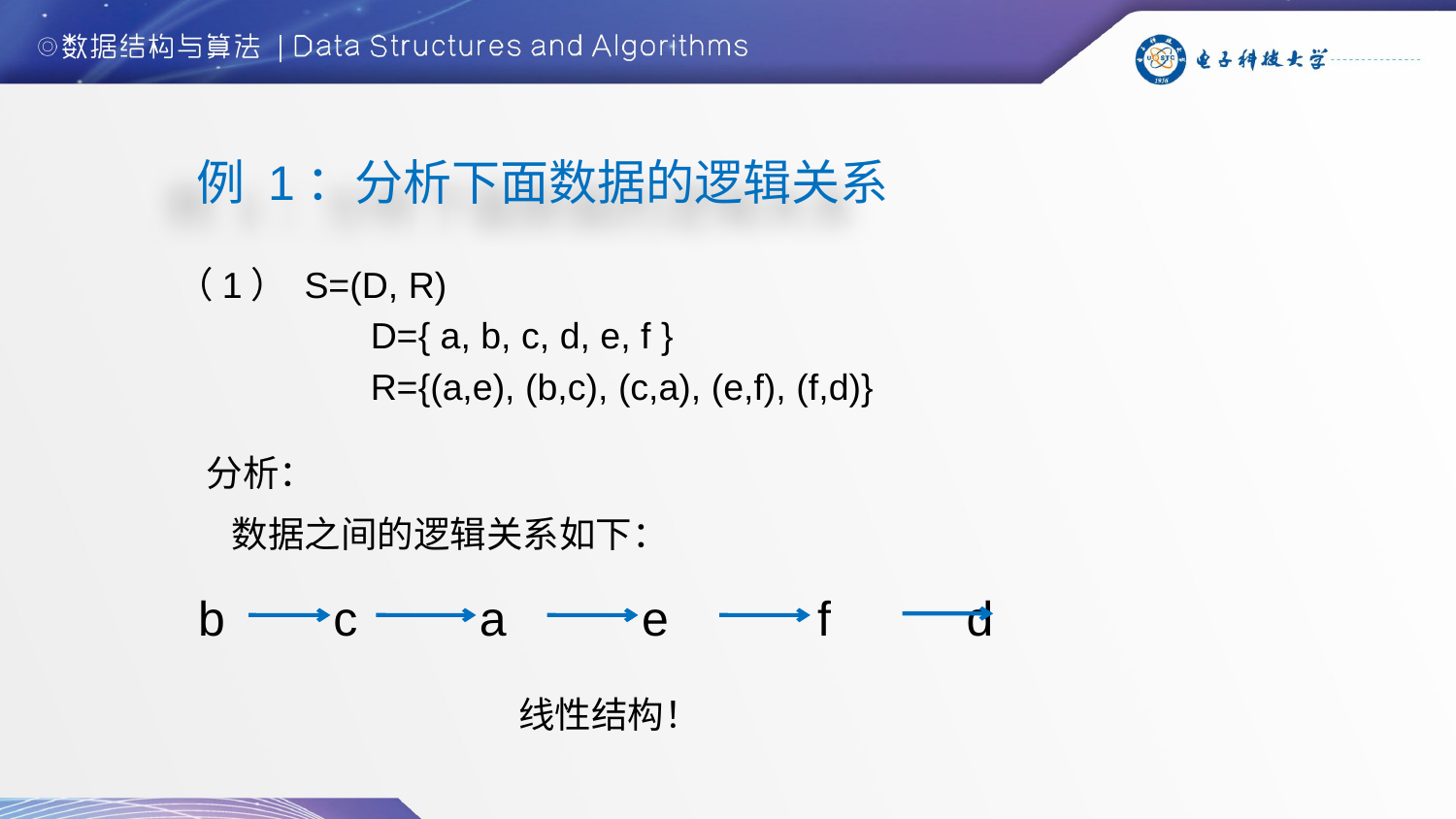

例 1：分析下面数据的逻辑关系
（1） S=(D, R)
                   D={ a, b, c, d, e, f }
                   R={(a,e), (b,c), (c,a), (e,f), (f,d)}

分析：
  数据之间的逻辑关系如下：
b        c         a          e           f          d

线性结构！